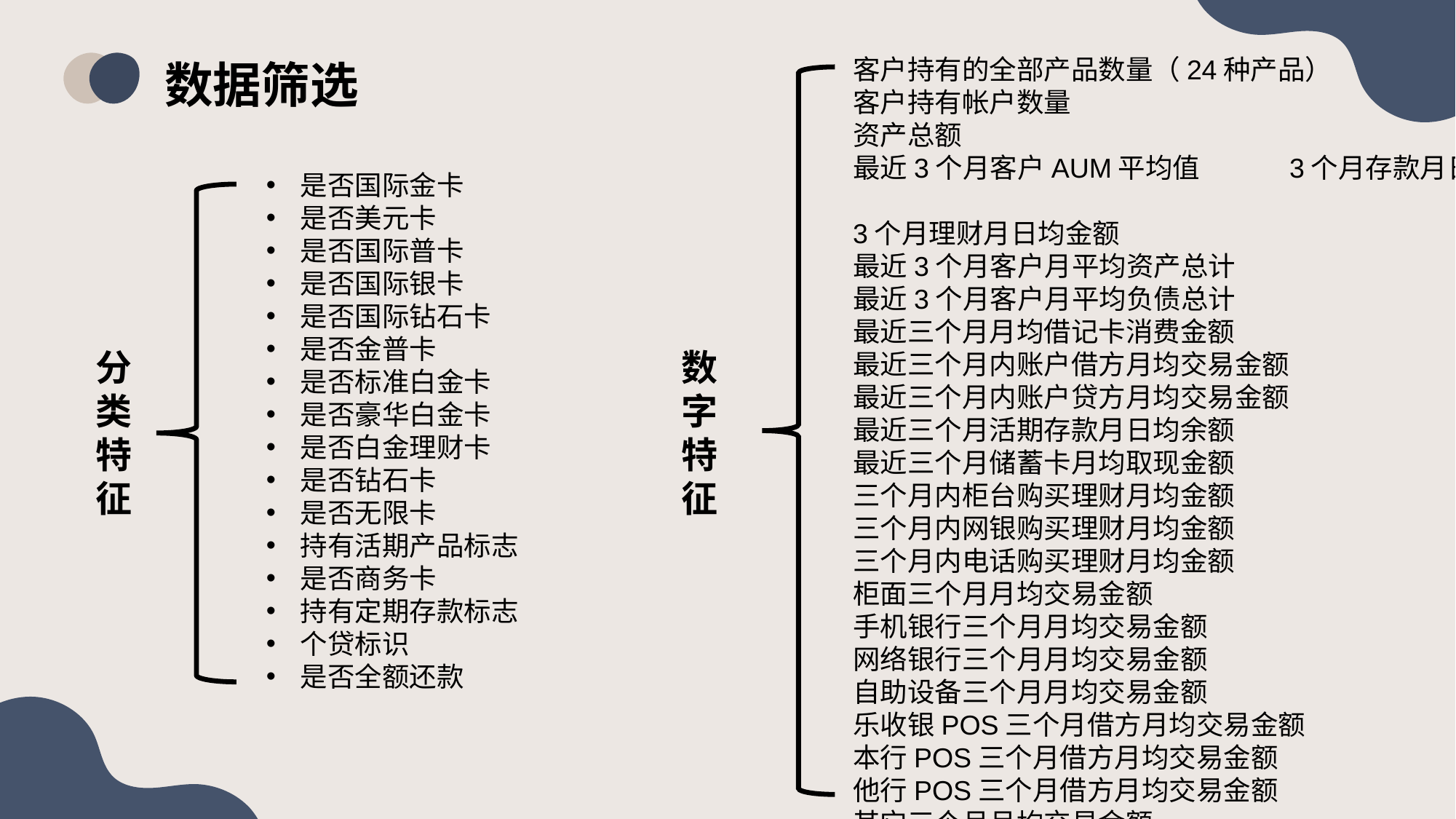

客户持有的全部产品数量（24种产品）
客户持有帐户数量
资产总额
最近3个月客户AUM平均值	3个月存款月日均金额
3个月理财月日均金额
最近3个月客户月平均资产总计
最近3个月客户月平均负债总计
最近三个月月均借记卡消费金额
最近三个月内账户借方月均交易金额
最近三个月内账户贷方月均交易金额
最近三个月活期存款月日均余额
最近三个月储蓄卡月均取现金额
三个月内柜台购买理财月均金额
三个月内网银购买理财月均金额
三个月内电话购买理财月均金额
柜面三个月月均交易金额
手机银行三个月月均交易金额
网络银行三个月月均交易金额
自助设备三个月月均交易金额
乐收银POS三个月借方月均交易金额
本行POS三个月借方月均交易金额
他行POS三个月借方月均交易金额
其它三个月月均交易金额
数据筛选

是否国际金卡
是否美元卡
是否国际普卡
是否国际银卡
是否国际钻石卡
是否金普卡
是否标准白金卡
是否豪华白金卡
是否白金理财卡
是否钻石卡
是否无限卡
持有活期产品标志
是否商务卡
持有定期存款标志
个贷标识
是否全额还款

分类特征
数字特征